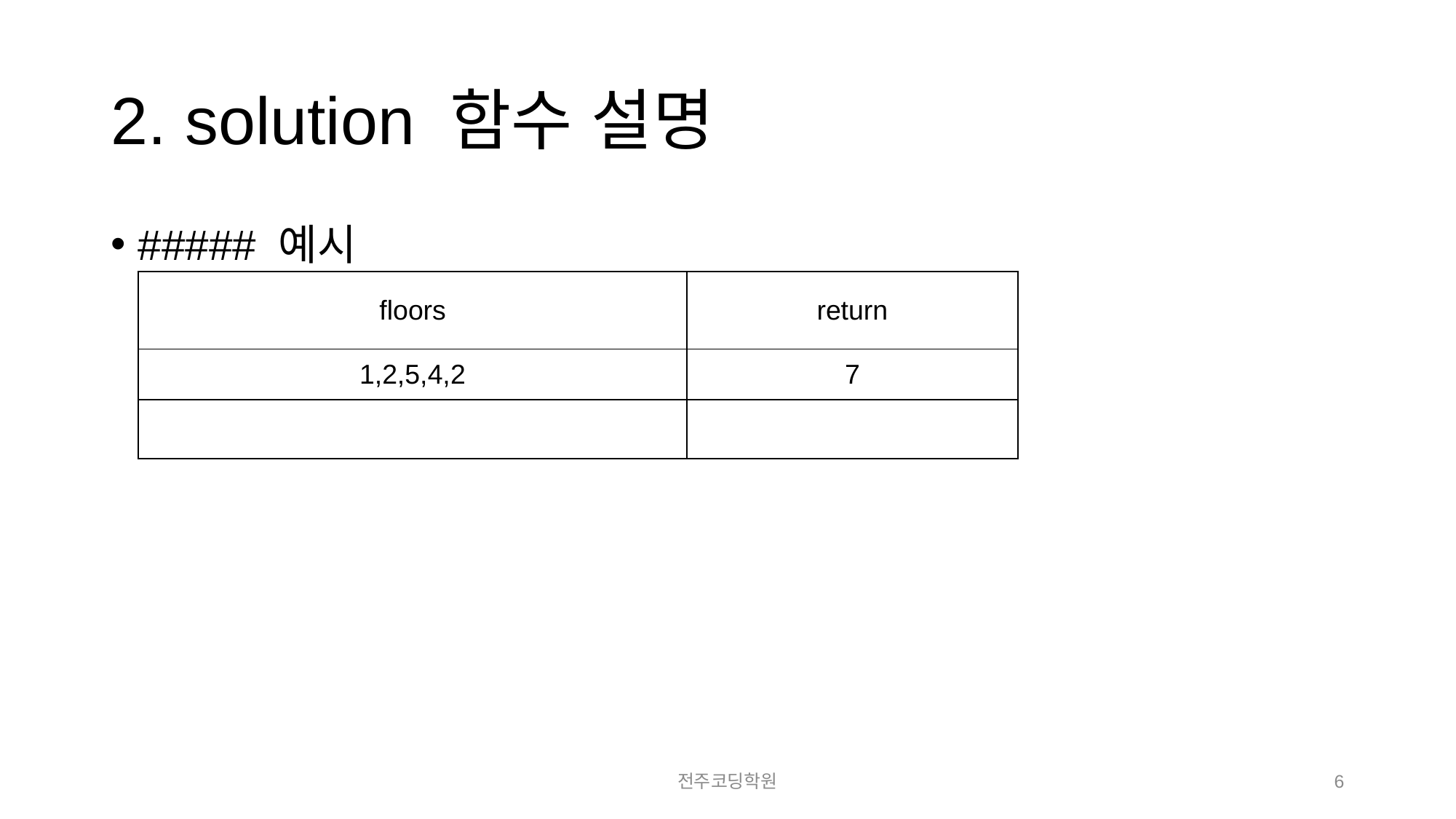

# 2. solution 함수 설명
##### 예시

| floors | return |
| --- | --- |
| 1,2,5,4,2 | 7 |
|  |  |
전주코딩학원
6